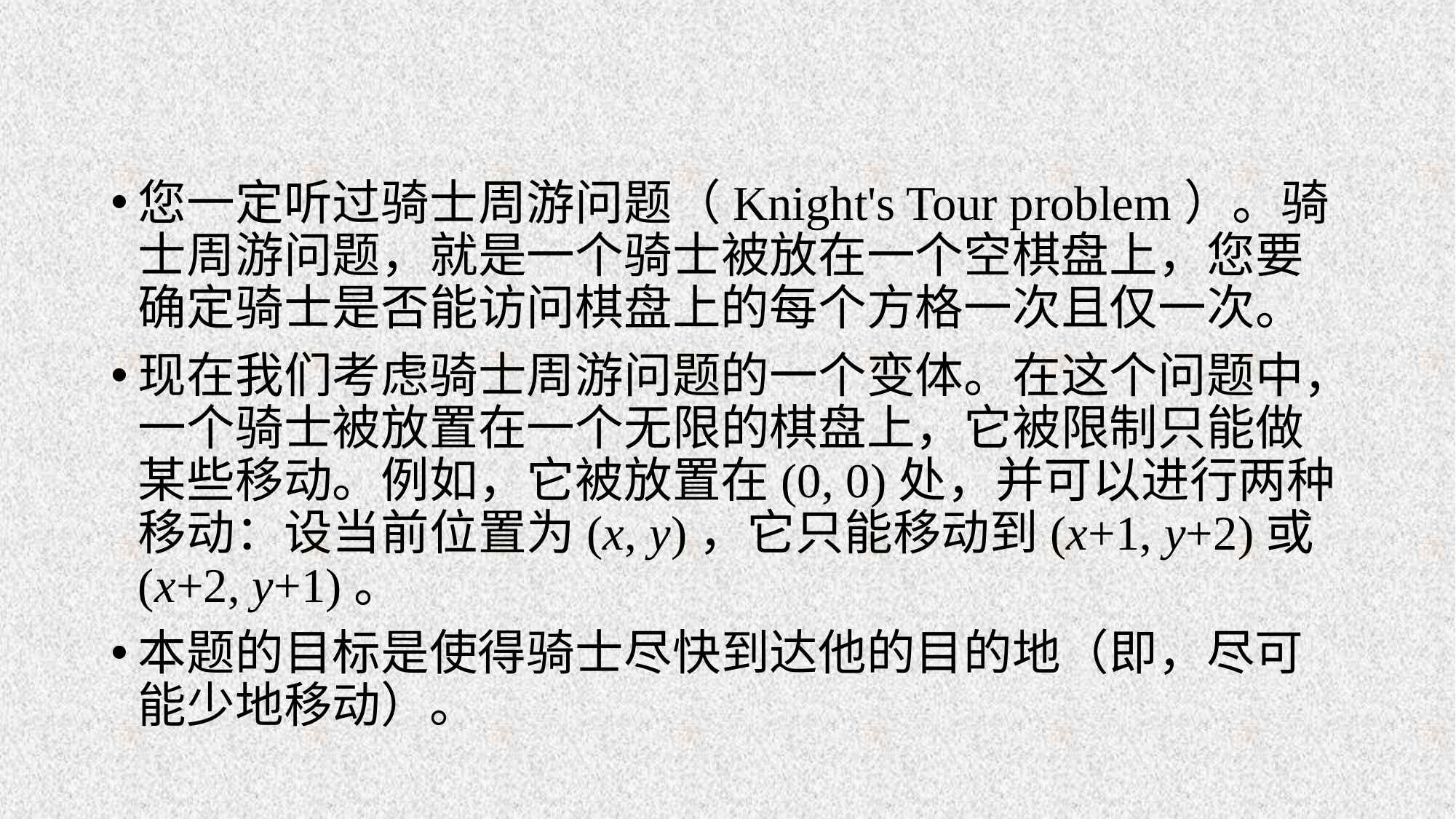

#
您一定听过骑士周游问题（Knight's Tour problem）。骑士周游问题，就是一个骑士被放在一个空棋盘上，您要确定骑士是否能访问棋盘上的每个方格一次且仅一次。
现在我们考虑骑士周游问题的一个变体。在这个问题中，一个骑士被放置在一个无限的棋盘上，它被限制只能做某些移动。例如，它被放置在(0, 0)处，并可以进行两种移动：设当前位置为(x, y)，它只能移动到(x+1, y+2)或(x+2, y+1)。
本题的目标是使得骑士尽快到达他的目的地（即，尽可能少地移动）。